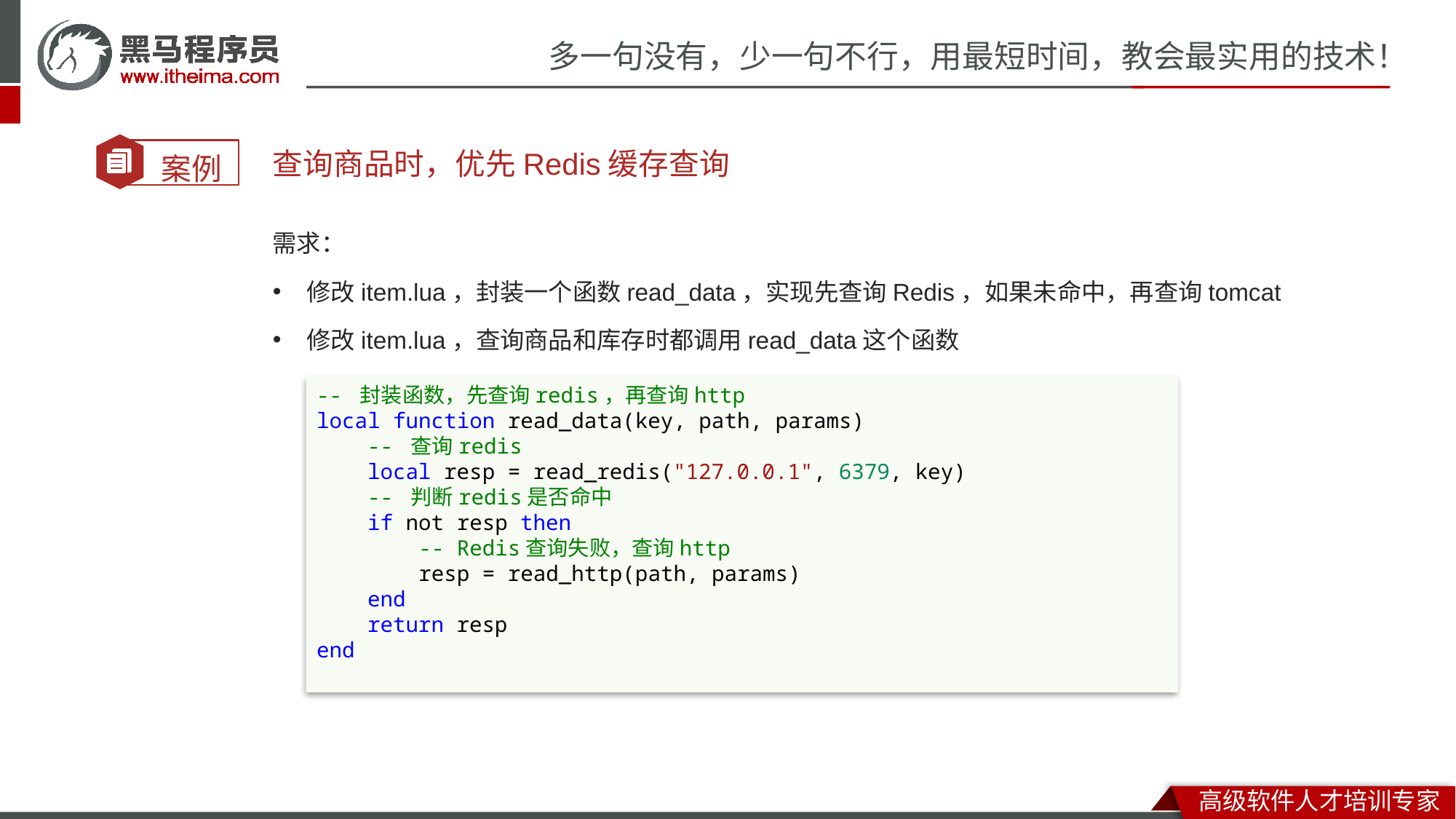

查询商品时，优先Redis缓存查询
需求：
修改item.lua，封装一个函数read_data，实现先查询Redis，如果未命中，再查询tomcat
修改item.lua，查询商品和库存时都调用read_data这个函数
-- 封装函数，先查询redis，再查询http
local function read_data(key, path, params)
    -- 查询redis
    local resp = read_redis("127.0.0.1", 6379, key)
    -- 判断redis是否命中
    if not resp then
        -- Redis查询失败，查询http
        resp = read_http(path, params)
    end
    return resp
end